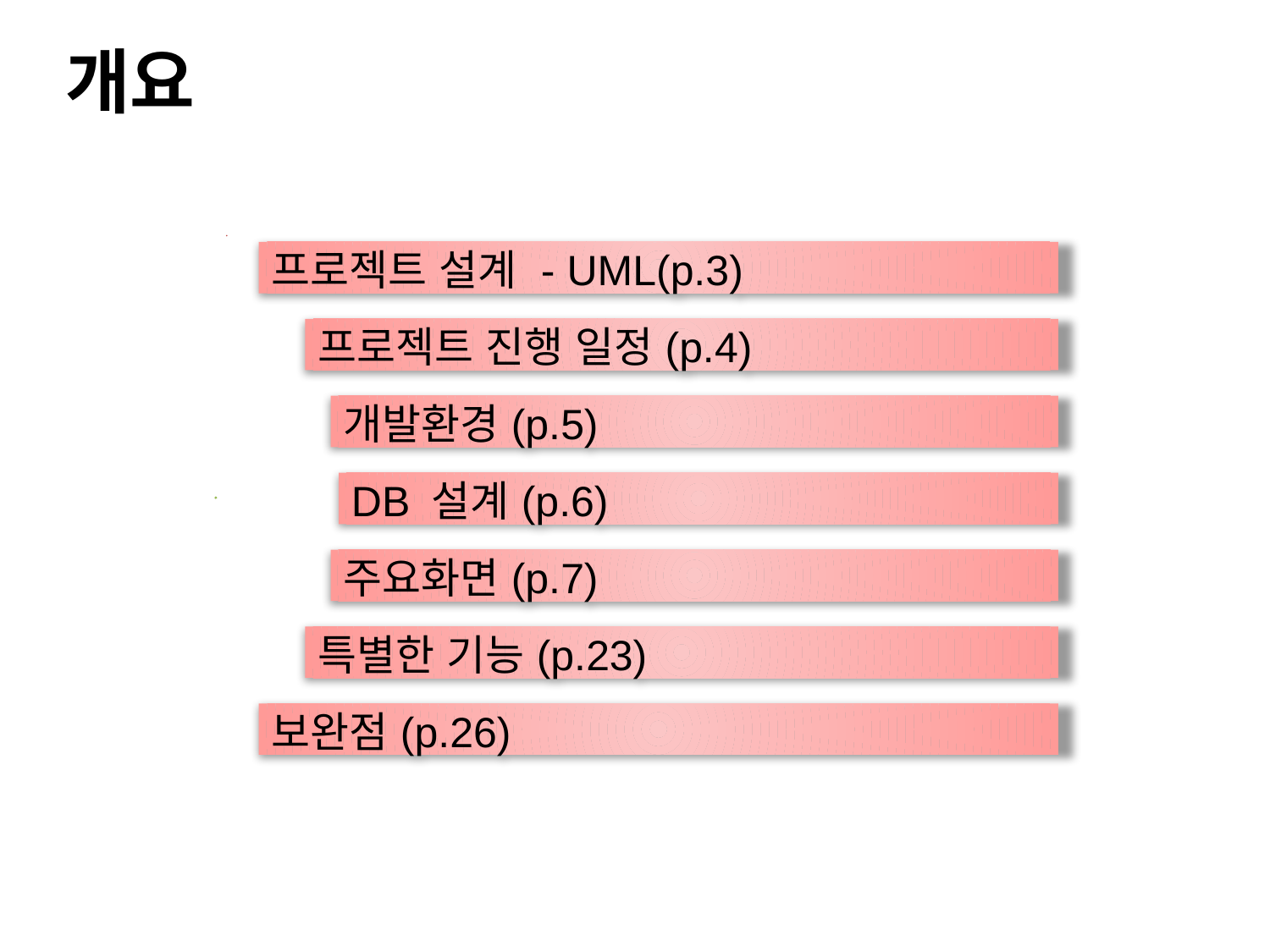

# 개요
프로젝트 설계 - UML(p.3)
주요화면(p.7)
특별한 기능(p.23)
개발환경(p.5)
DB 설계(p.6)
프로젝트 진행 일정(p.4)
보완점(p.26)